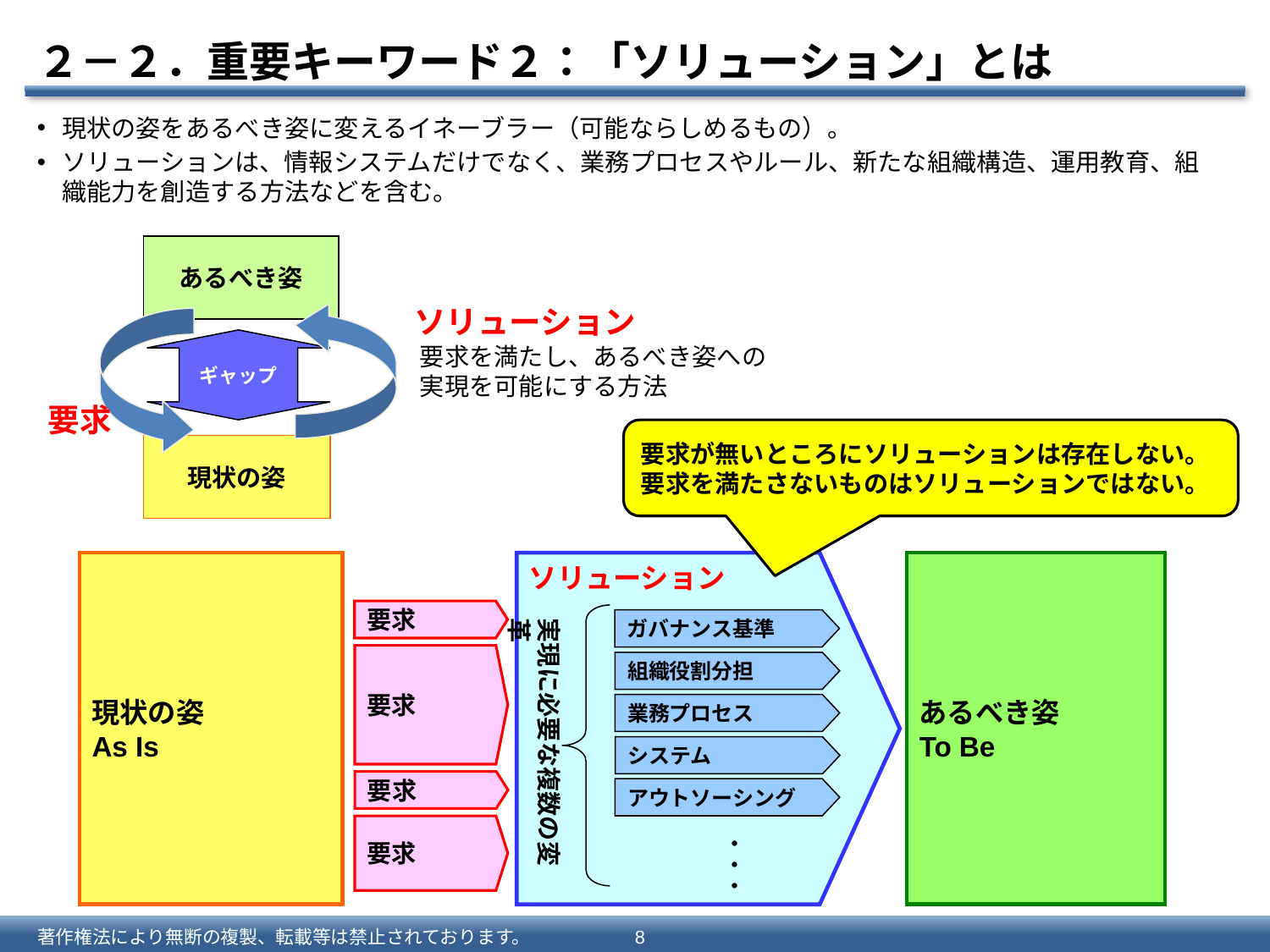

# ２－２．重要キーワード２：「ソリューション」とは
現状の姿をあるべき姿に変えるイネーブラー（可能ならしめるもの）。
ソリューションは、情報システムだけでなく、業務プロセスやルール、新たな組織構造、運用教育、組織能力を創造する方法などを含む。
あるべき姿
ソリューション

ギャップ
要求を満たし、あるべき姿への実現を可能にする方法
要求
現状の姿
要求が無いところにソリューションは存在しない。
要求を満たさないものはソリューションではない。
現状の姿
As Is
ソリューション
あるべき姿
To Be
要求

実現に必要な複数の変革
ガバナンス基準
要求
組織役割分担
業務プロセス
システム
要求
アウトソーシング
要求
・・・